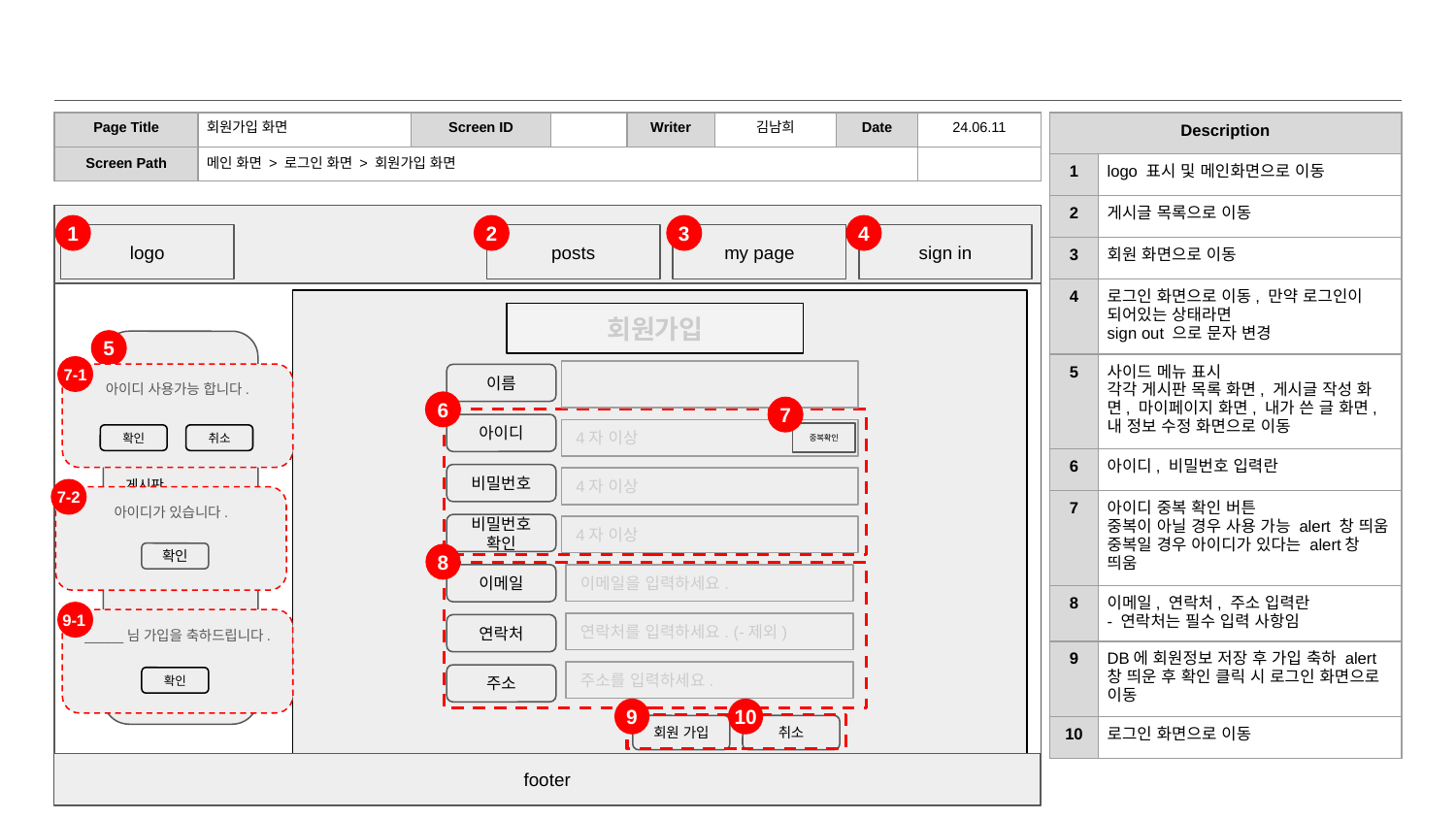

| Page Title | 회원가입 화면 | Screen ID |  | Writer | 김남희 | Date | 24.06.11 |
| --- | --- | --- | --- | --- | --- | --- | --- |
| Screen Path | 메인 화면 > 로그인 화면 > 회원가입 화면 |  |  |  |  |  |  |
| Description |  |
| --- | --- |
| 1 | logo 표시 및 메인화면으로 이동 |
| 2 | 게시글 목록으로 이동 |
| 3 | 회원 화면으로 이동 |
| 4 | 로그인 화면으로 이동, 만약 로그인이 되어있는 상태라면 sign out 으로 문자 변경 |
| 5 | 사이드 메뉴 표시 각각 게시판 목록 화면, 게시글 작성 화면, 마이페이지 화면, 내가 쓴 글 화면, 내 정보 수정 화면으로 이동 |
| 6 | 아이디, 비밀번호 입력란 |
| 7 | 아이디 중복 확인 버튼 중복이 아닐 경우 사용 가능 alert 창 띄움 중복일 경우 아이디가 있다는 alert창 띄움 |
| 8 | 이메일, 연락처, 주소 입력란 - 연락처는 필수 입력 사항임 |
| 9 | DB에 회원정보 저장 후 가입 축하 alert 창 띄운 후 확인 클릭 시 로그인 화면으로 이동 |
| 10 | 로그인 화면으로 이동 |
①
①

③
④
②
③
④
②
1
2
3
4
logo
logo
posts
posts
posts
my page
my page
sign in
sign in
logo
my page
sign in

회원가입
회원가입
회원정보 입력
5
menu
게시판
- 게시글 작성

마이페이지
- 내가 쓴 글 보기
- 내 정보 수정
⑤
7-1

아이디 사용가능 합니다.
확인

이름
| 아이디 | 아이디를 입력하세요 (4자 이상) |
| --- | --- |
| 비밀번호 | 비밀번호를 입력하세요 (영문+숫자+특수문자) |
| 비밀번호 확인 | 비밀번호를 입력하세요 (영문+숫자+특수문자) |
| 이름 | 이름을 입력하세요 |
| 이메일 | 이메일을 입력하세요 |
| 전화 번호 | 전화번호를 입력하세요 |
6
7

아이디
4자 이상
중복확인
취소
비밀번호
4자 이상
7-2

아이디가 있습니다.
확인
비밀번호 확인
4자 이상
8

이메일을 입력하세요.
이메일
9-1

_____님 가입을 축하드립니다.
확인
연락처를 입력하세요. (-제외)
연락처
주소를 입력하세요.
주소
⑦
⑥
취소
회원 가입
9
10

회원 가입
취소
footer